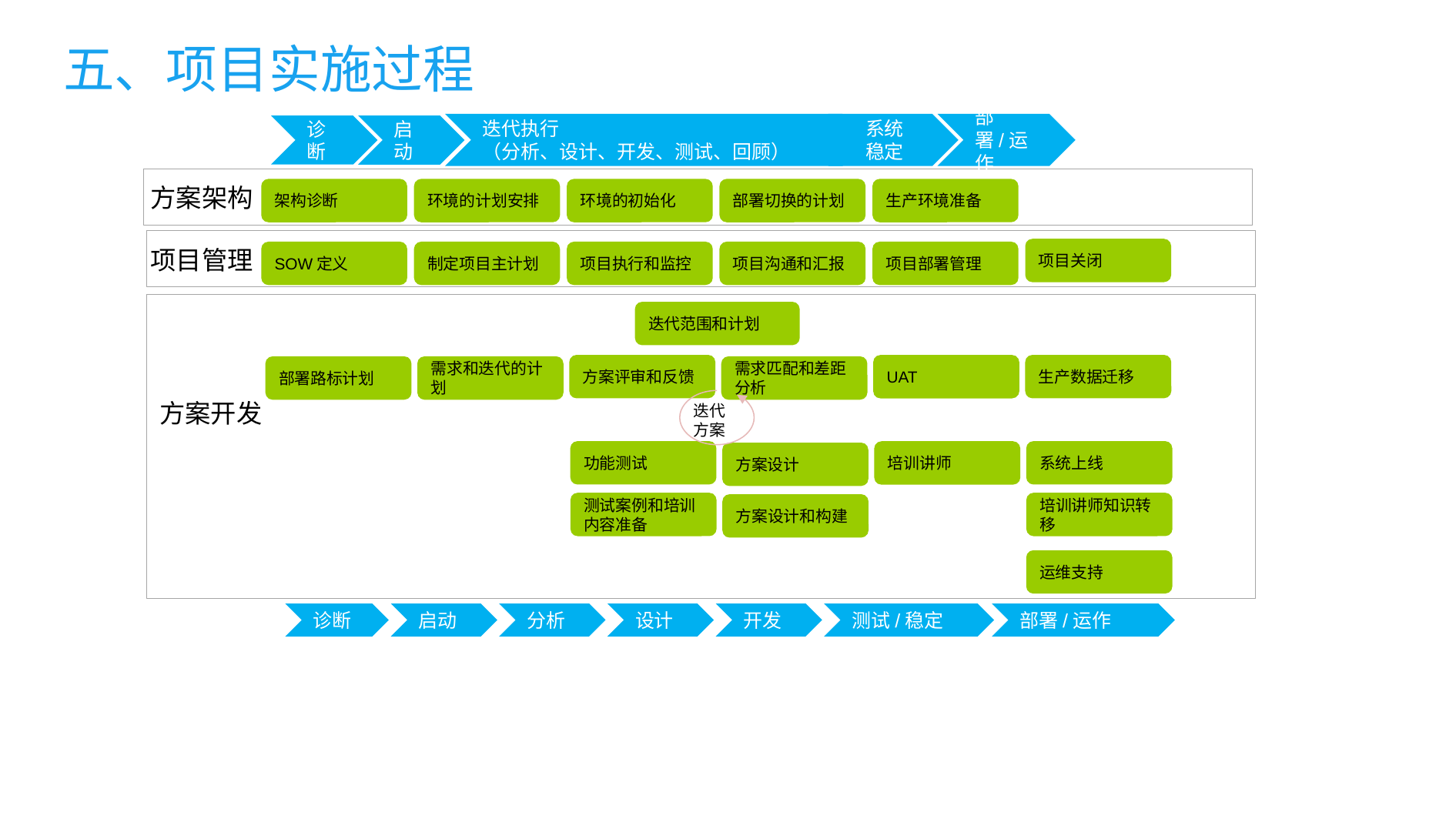

# 五、项目实施过程
迭代执行
（分析、设计、开发、测试、回顾）
系统稳定
部署/运作
启动
诊断

方案架构
架构诊断
环境的计划安排
环境的初始化
部署切换的计划
生产环境准备

项目管理
项目关闭
SOW定义
制定项目主计划
项目执行和监控
项目沟通和汇报
项目部署管理

迭代范围和计划
方案评审和反馈
生产数据迁移
UAT
部署路标计划
需求和迭代的计划
需求匹配和差距分析

方案开发
迭代方案
功能测试
系统上线
培训讲师
方案设计
测试案例和培训内容准备
培训讲师知识转移
方案设计和构建
运维支持
启动
分析
设计
开发
测试/稳定
部署/运作
诊断